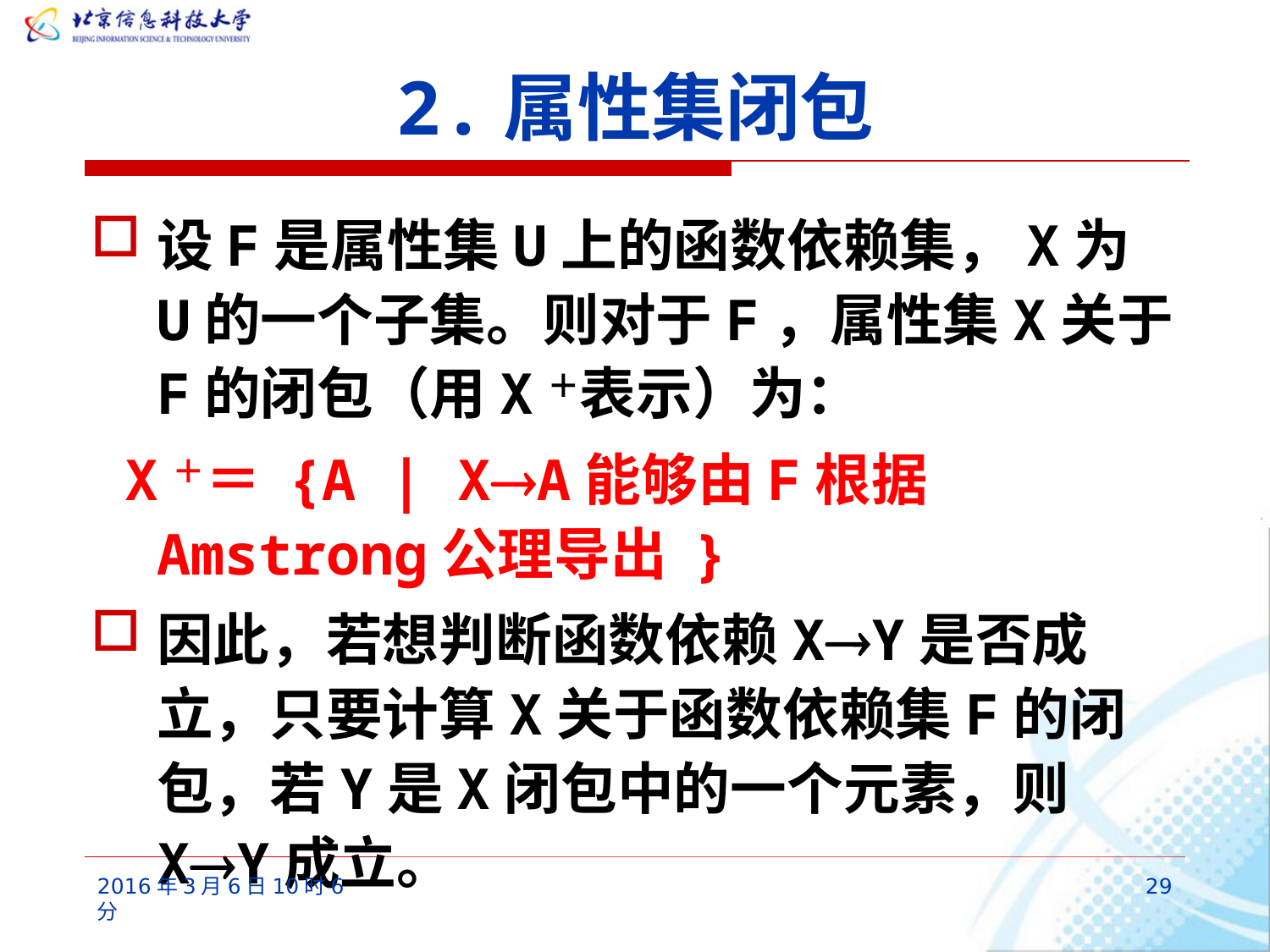

# 2.属性集闭包
设F是属性集U上的函数依赖集，X为U的一个子集。则对于F，属性集X关于F的闭包（用X＋表示）为：
 X＋＝ {A | X→A能够由F根据Amstrong公理导出 }
因此，若想判断函数依赖X→Y是否成立，只要计算X关于函数依赖集F的闭包，若Y是X闭包中的一个元素，则X→Y成立。

2016年3月6日10时6分
29